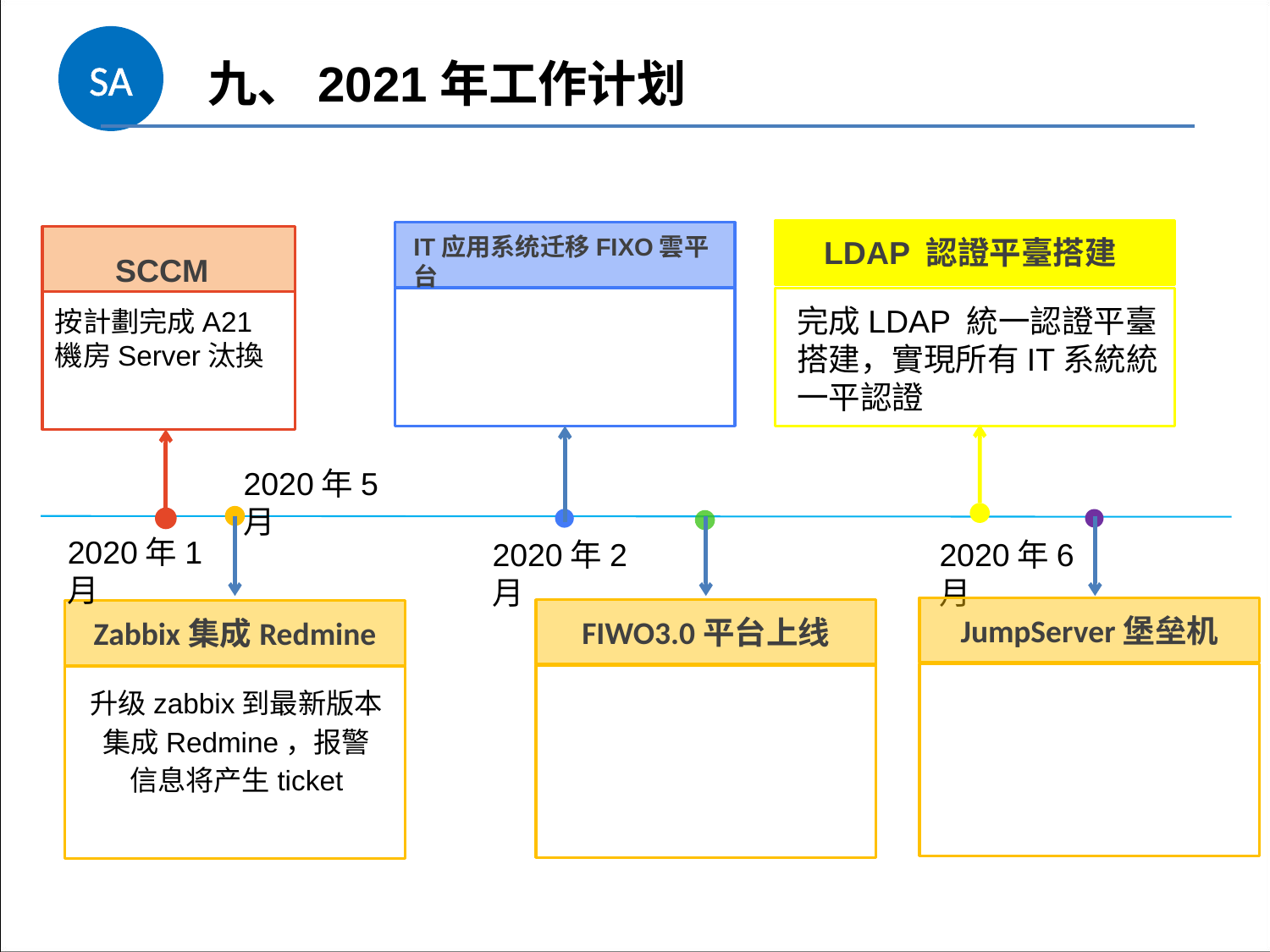

SA
九、2021年工作计划

IT应用系统迁移FIXO雲平台

LDAP 認證平臺搭建
SCCM
點擊添加文本

完成LDAP 統一認證平臺搭建，實現所有IT系統統一平認證
按計劃完成A21機房Server汰換
點擊添加文本
2020年5月

2020年1月
2020年6月
2020年2月
點擊添加文本
JumpServer堡垒机
FIWO3.0平台上线
Zabbix集成Redmine

升级zabbix到最新版本集成Redmine，报警信息将产生ticket
點擊添加文本